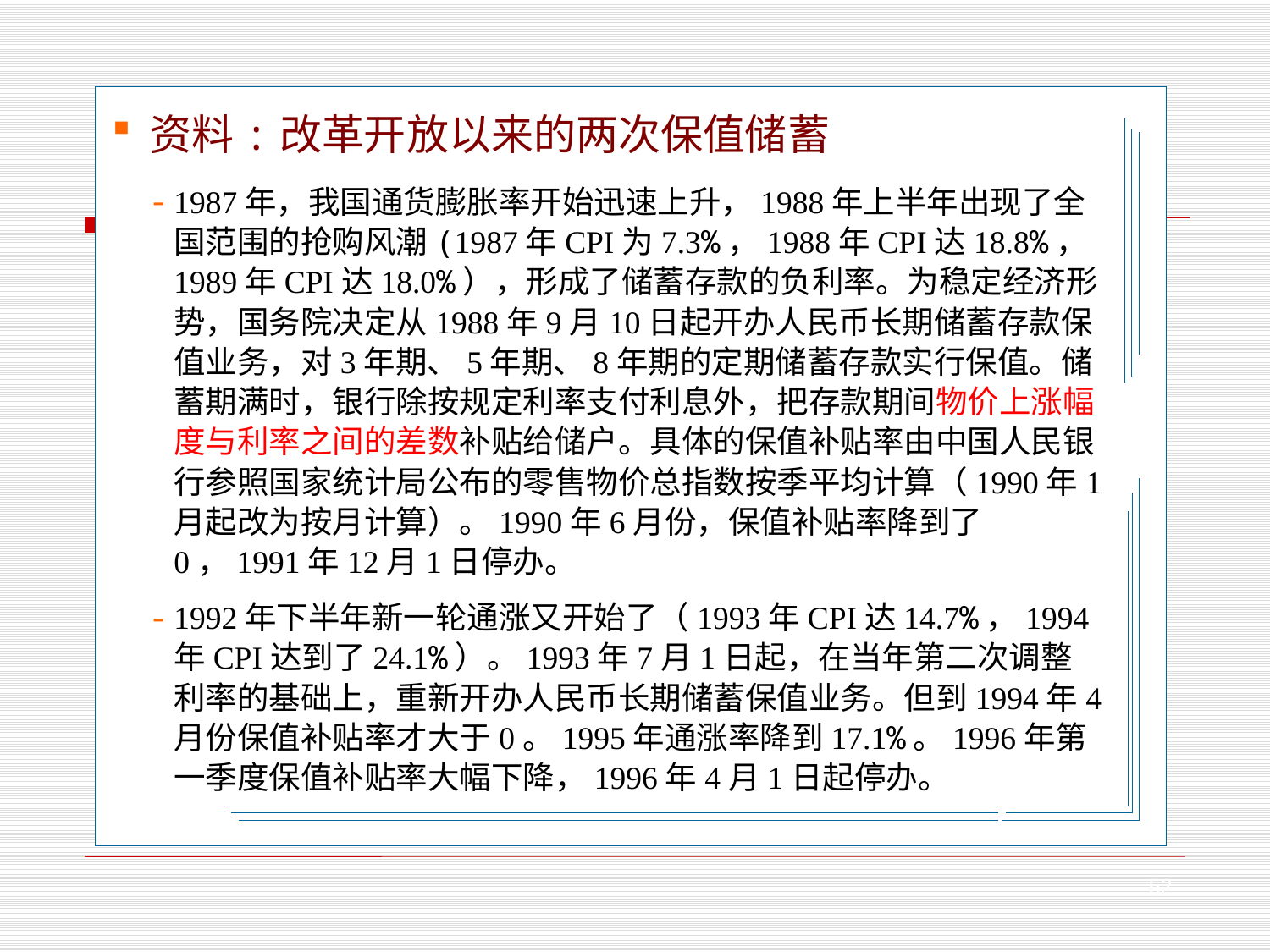

资料:改革开放以来的两次保值储蓄
1987年，我国通货膨胀率开始迅速上升，1988年上半年出现了全国范围的抢购风潮(1987年CPI为7.3%，1988年CPI达18.8%，1989年CPI达18.0%），形成了储蓄存款的负利率。为稳定经济形势，国务院决定从1988年9月10日起开办人民币长期储蓄存款保值业务，对3年期、5年期、8年期的定期储蓄存款实行保值。储蓄期满时，银行除按规定利率支付利息外，把存款期间物价上涨幅度与利率之间的差数补贴给储户。具体的保值补贴率由中国人民银行参照国家统计局公布的零售物价总指数按季平均计算（1990年1月起改为按月计算）。1990年6月份，保值补贴率降到了0，1991年12月1日停办。
1992年下半年新一轮通涨又开始了（1993年CPI达14.7%，1994年CPI达到了24.1%）。1993年7月1日起，在当年第二次调整利率的基础上，重新开办人民币长期储蓄保值业务。但到1994年4月份保值补贴率才大于0。1995年通涨率降到17.1%。1996年第一季度保值补贴率大幅下降，1996年4月1日起停办。

52